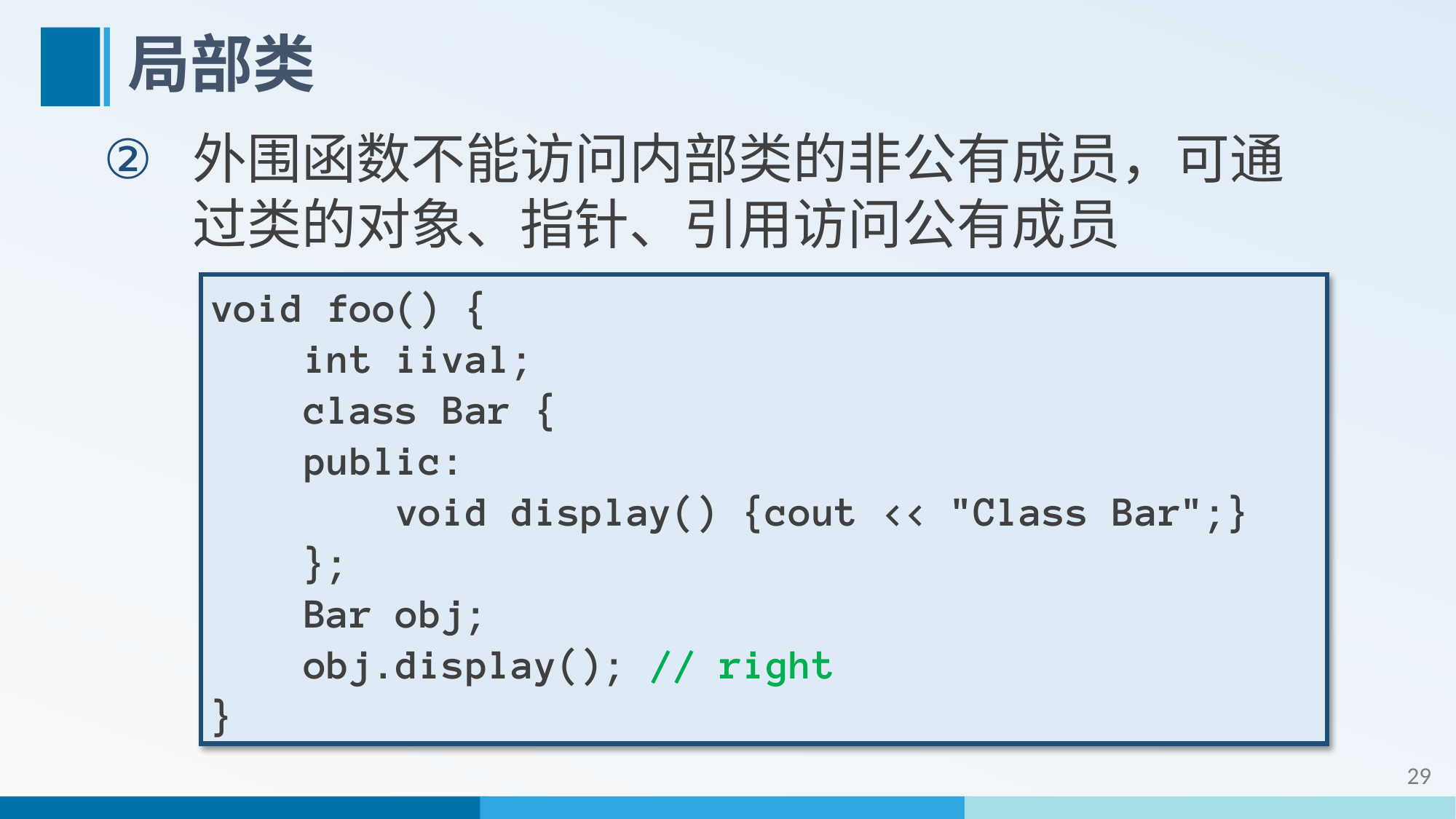

# 局部类
外围函数不能访问内部类的非公有成员，可通过类的对象、指针、引用访问公有成员
void foo() {
    int iival;
    class Bar {
    public:
        void display() {cout << "Class Bar";}
    };
    Bar obj;
    obj.display(); // right
}